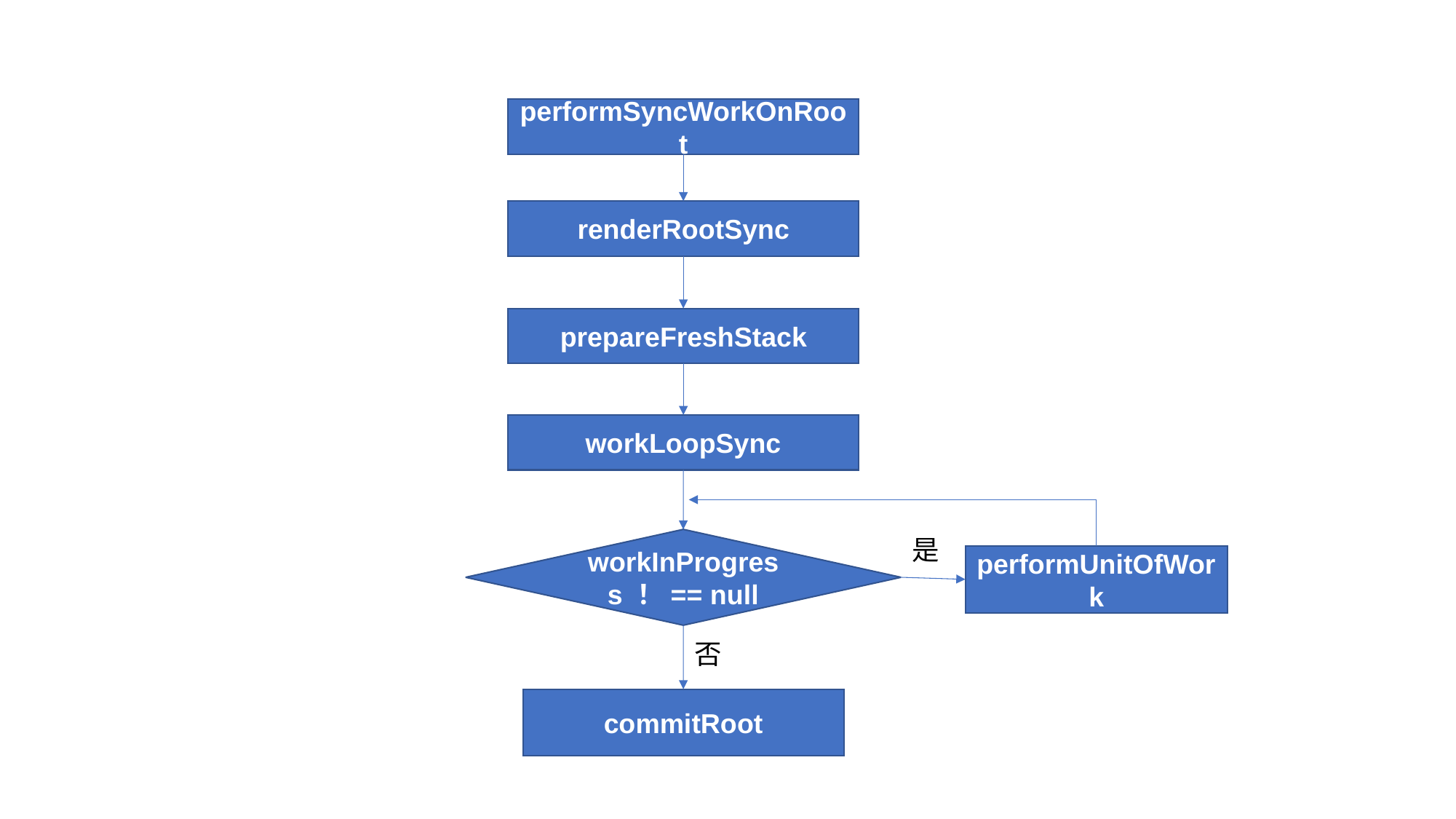

performSyncWorkOnRoot
renderRootSync
prepareFreshStack
workLoopSync
是
workInProgress ！== null
performUnitOfWork
否
commitRoot